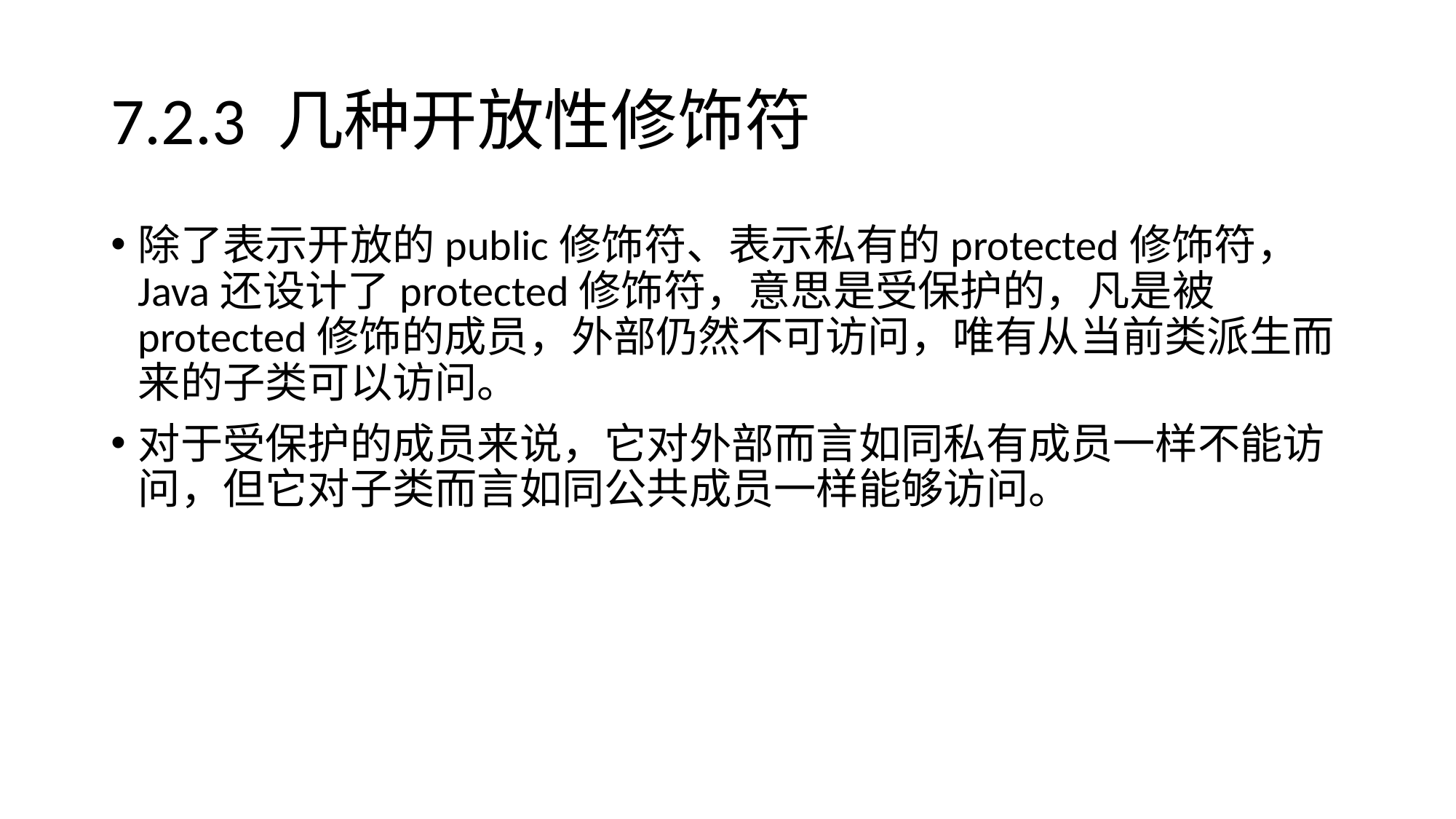

# 7.2.3 几种开放性修饰符
除了表示开放的public修饰符、表示私有的protected修饰符， Java还设计了protected修饰符，意思是受保护的，凡是被protected修饰的成员，外部仍然不可访问，唯有从当前类派生而来的子类可以访问。
对于受保护的成员来说，它对外部而言如同私有成员一样不能访问，但它对子类而言如同公共成员一样能够访问。